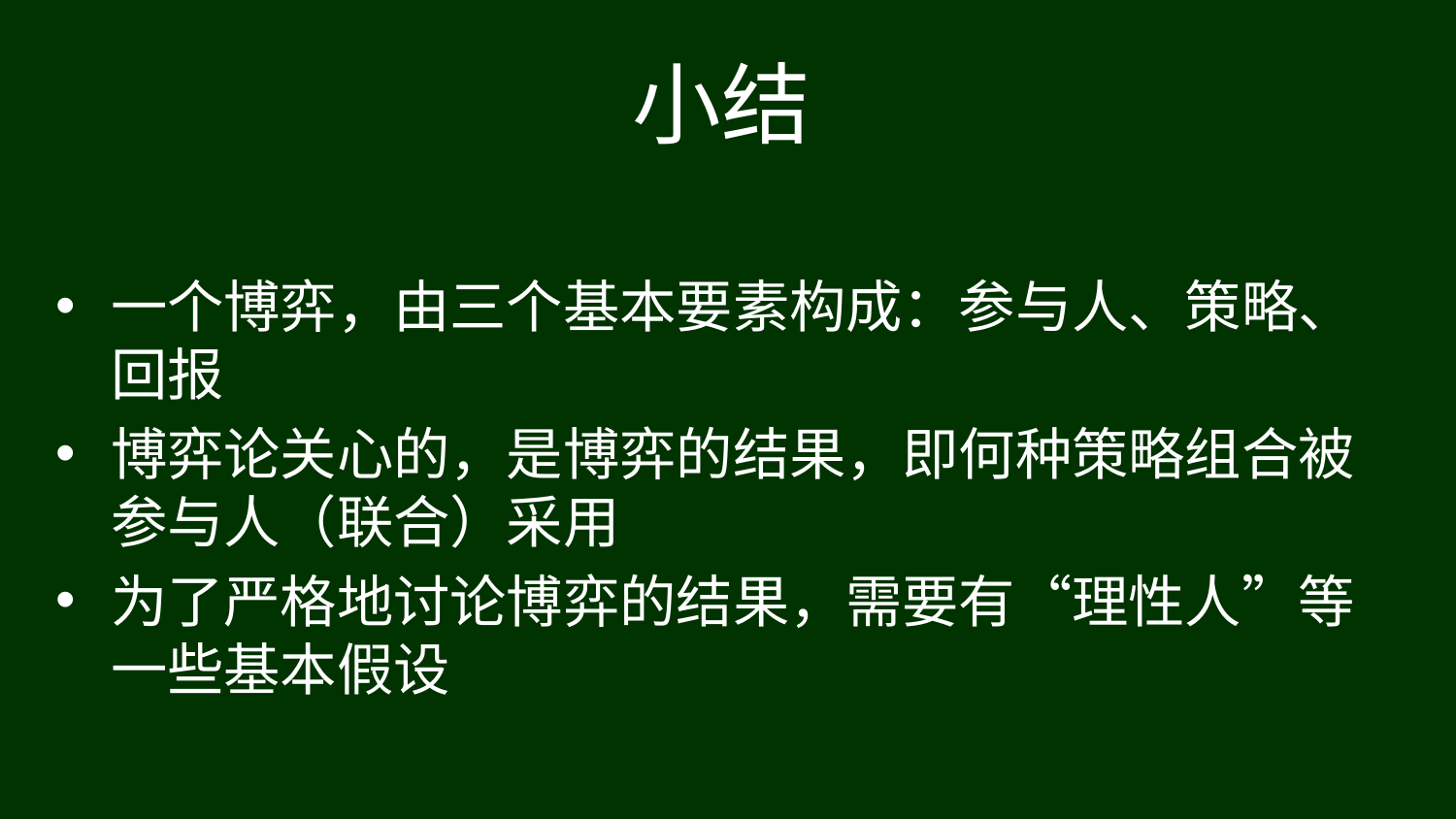

# 小结
一个博弈，由三个基本要素构成：参与人、策略、回报
博弈论关心的，是博弈的结果，即何种策略组合被参与人（联合）采用
为了严格地讨论博弈的结果，需要有“理性人”等一些基本假设